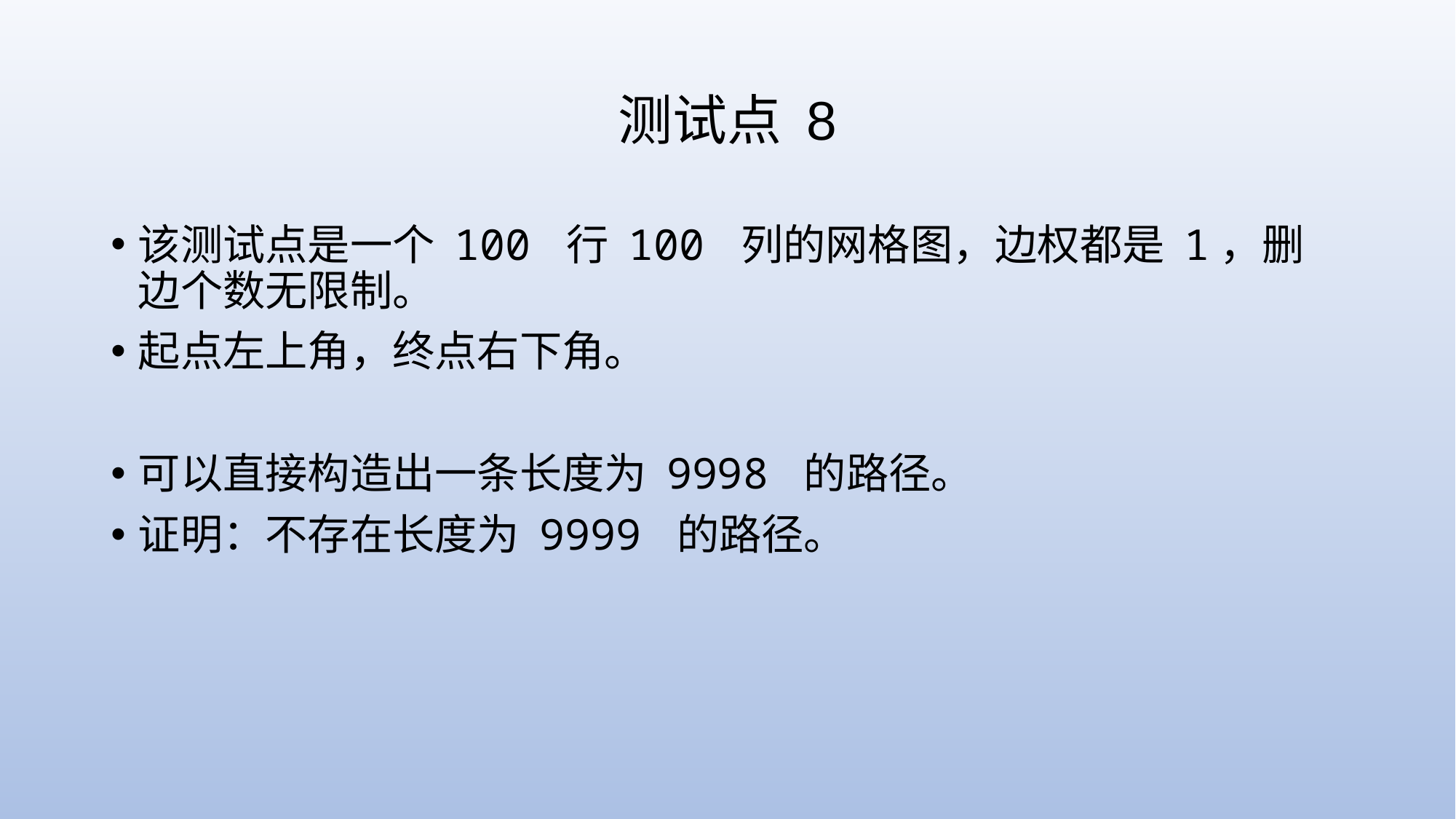

# 测试点 8
该测试点是一个 100 行 100 列的网格图，边权都是 1，删边个数无限制。
起点左上角，终点右下角。

可以直接构造出一条长度为 9998 的路径。
证明：不存在长度为 9999 的路径。